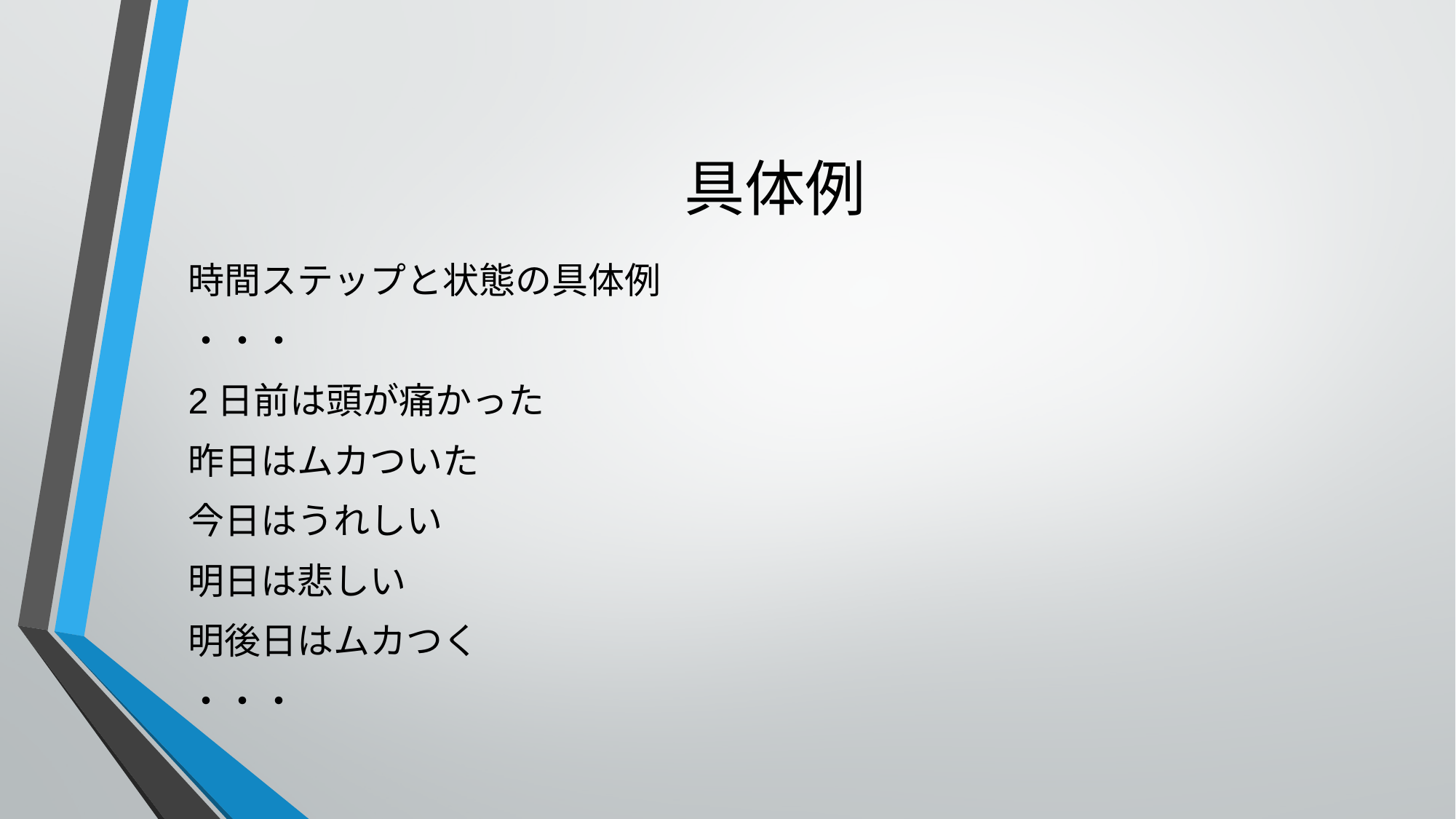

# 具体例
時間ステップと状態の具体例
・・・
2日前は頭が痛かった
昨日はムカついた
今日はうれしい
明日は悲しい
明後日はムカつく
・・・